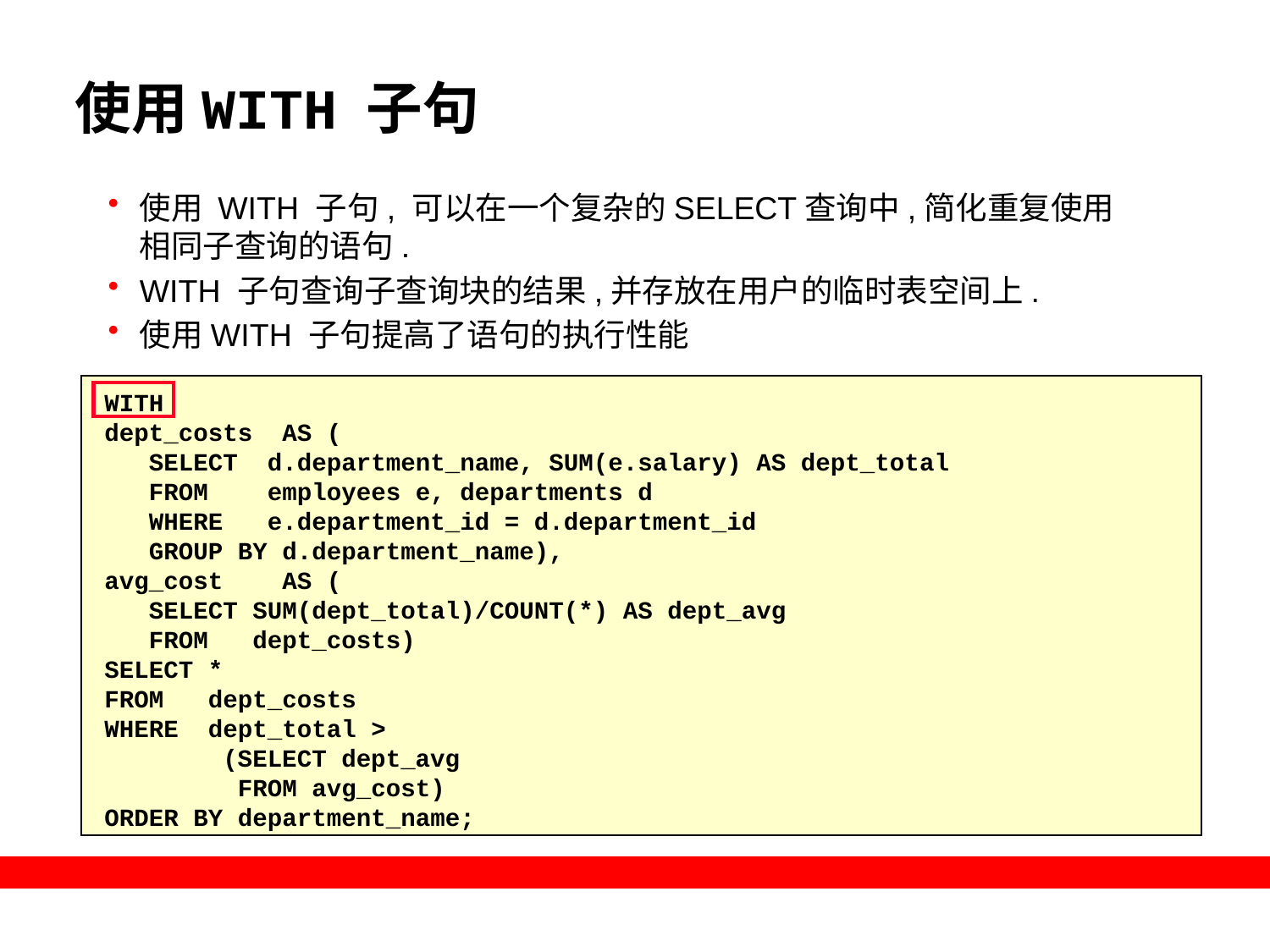

# 使用WITH 子句
使用 WITH 子句, 可以在一个复杂的SELECT查询中,简化重复使用相同子查询的语句.
WITH 子句查询子查询块的结果,并存放在用户的临时表空间上.
使用WITH 子句提高了语句的执行性能

WITH
dept_costs  AS (
   SELECT  d.department_name, SUM(e.salary) AS dept_total
   FROM    employees e, departments d
   WHERE   e.department_id = d.department_id
   GROUP BY d.department_name),
avg_cost    AS (
   SELECT SUM(dept_total)/COUNT(*) AS dept_avg
   FROM   dept_costs)
SELECT *
FROM   dept_costs
WHERE  dept_total >
        (SELECT dept_avg
         FROM avg_cost)
ORDER BY department_name;